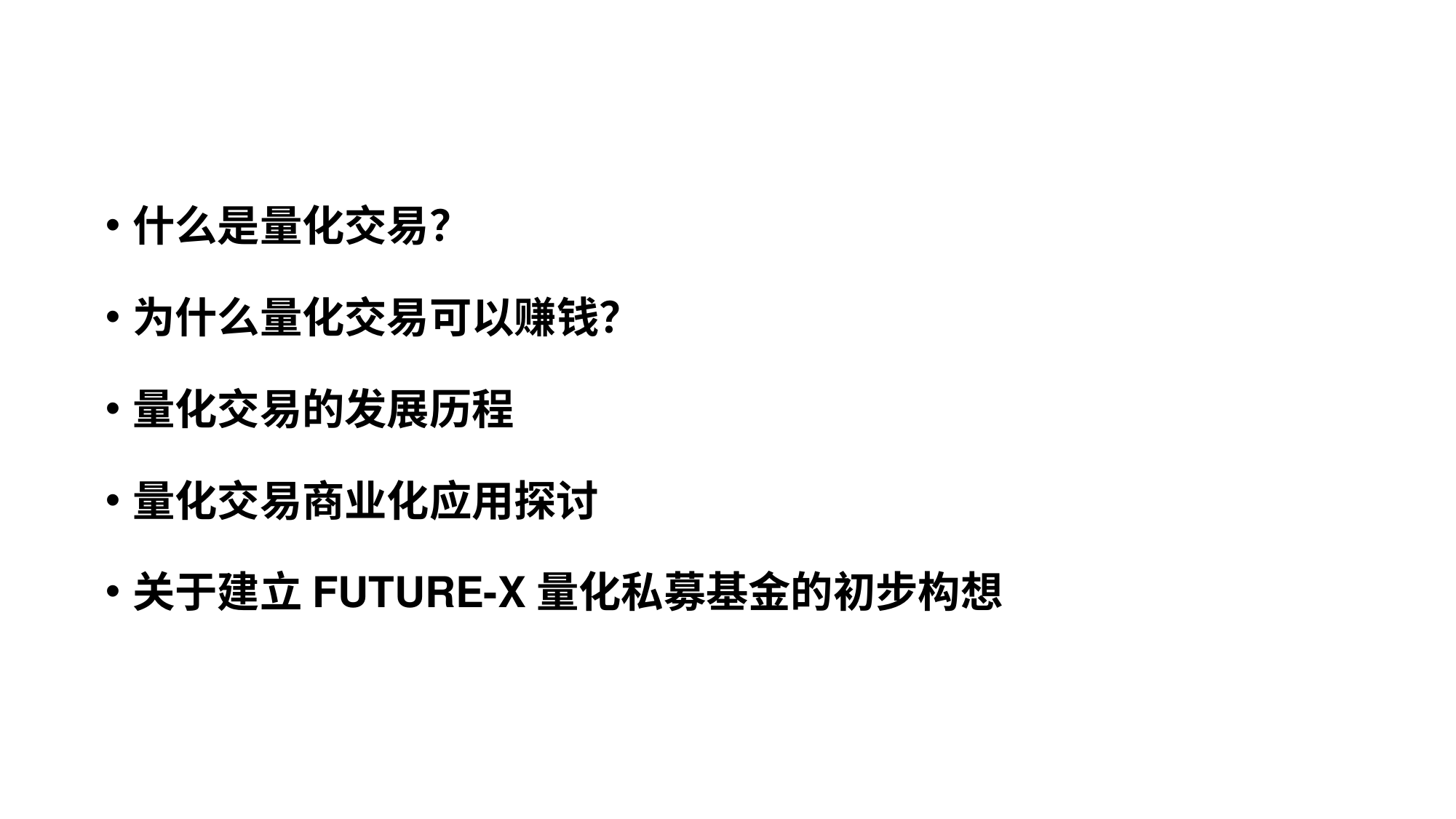

什么是量化交易？
为什么量化交易可以赚钱？
量化交易的发展历程
量化交易商业化应用探讨
关于建立FUTURE-X量化私募基金的初步构想